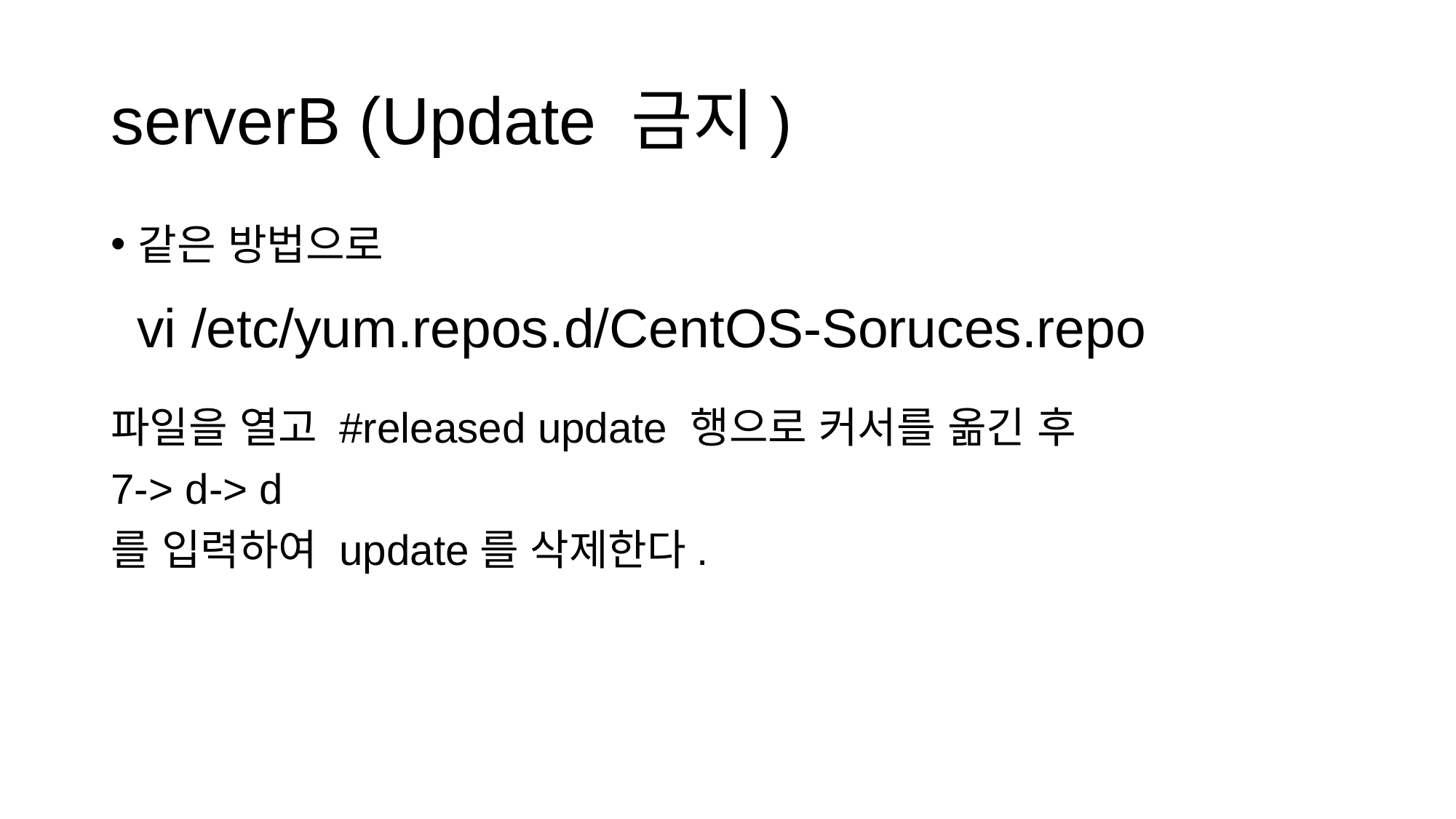

# serverB (Update 금지)
같은 방법으로

파일을 열고 #released update 행으로 커서를 옮긴 후
7-> d-> d
를 입력하여 update를 삭제한다.

vi /etc/yum.repos.d/CentOS-Soruces.repo